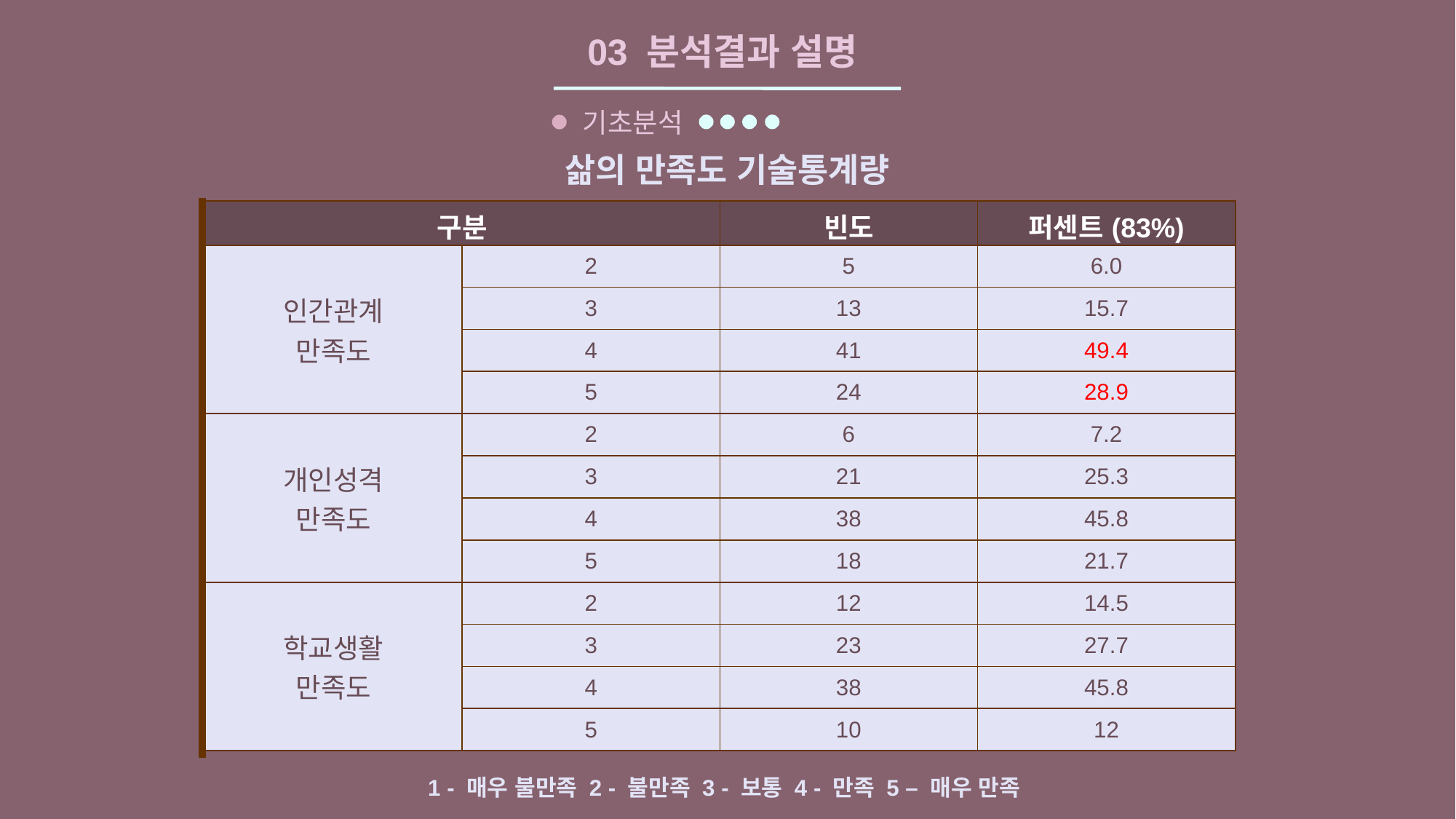

03 분석결과 설명
기초분석

삶의 만족도 기술통계량

| 구분 |  | 빈도 | 퍼센트(83%) |
| --- | --- | --- | --- |
| 인간관계 만족도 | 2 | 5 | 6.0 |
|  | 3 | 13 | 15.7 |
|  | 4 | 41 | 49.4 |
|  | 5 | 24 | 28.9 |
| 개인성격 만족도 | 2 | 6 | 7.2 |
|  | 3 | 21 | 25.3 |
|  | 4 | 38 | 45.8 |
|  | 5 | 18 | 21.7 |
| 학교생활 만족도 | 2 | 12 | 14.5 |
|  | 3 | 23 | 27.7 |
|  | 4 | 38 | 45.8 |
|  | 5 | 10 | 12 |
1 - 매우 불만족 2 - 불만족 3 - 보통 4 - 만족 5 – 매우 만족